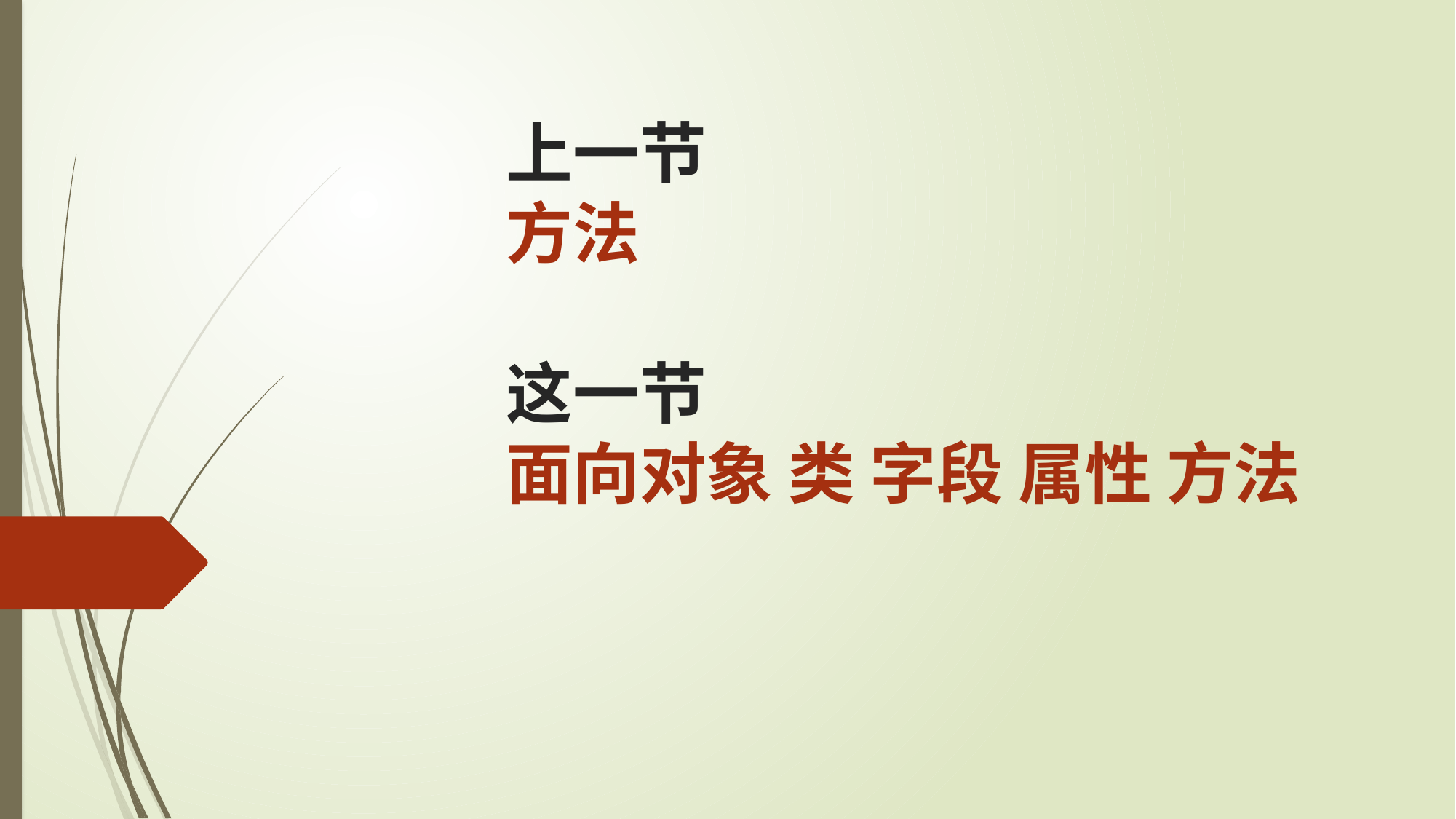

上一节
方法

这一节
面向对象 类 字段 属性 方法